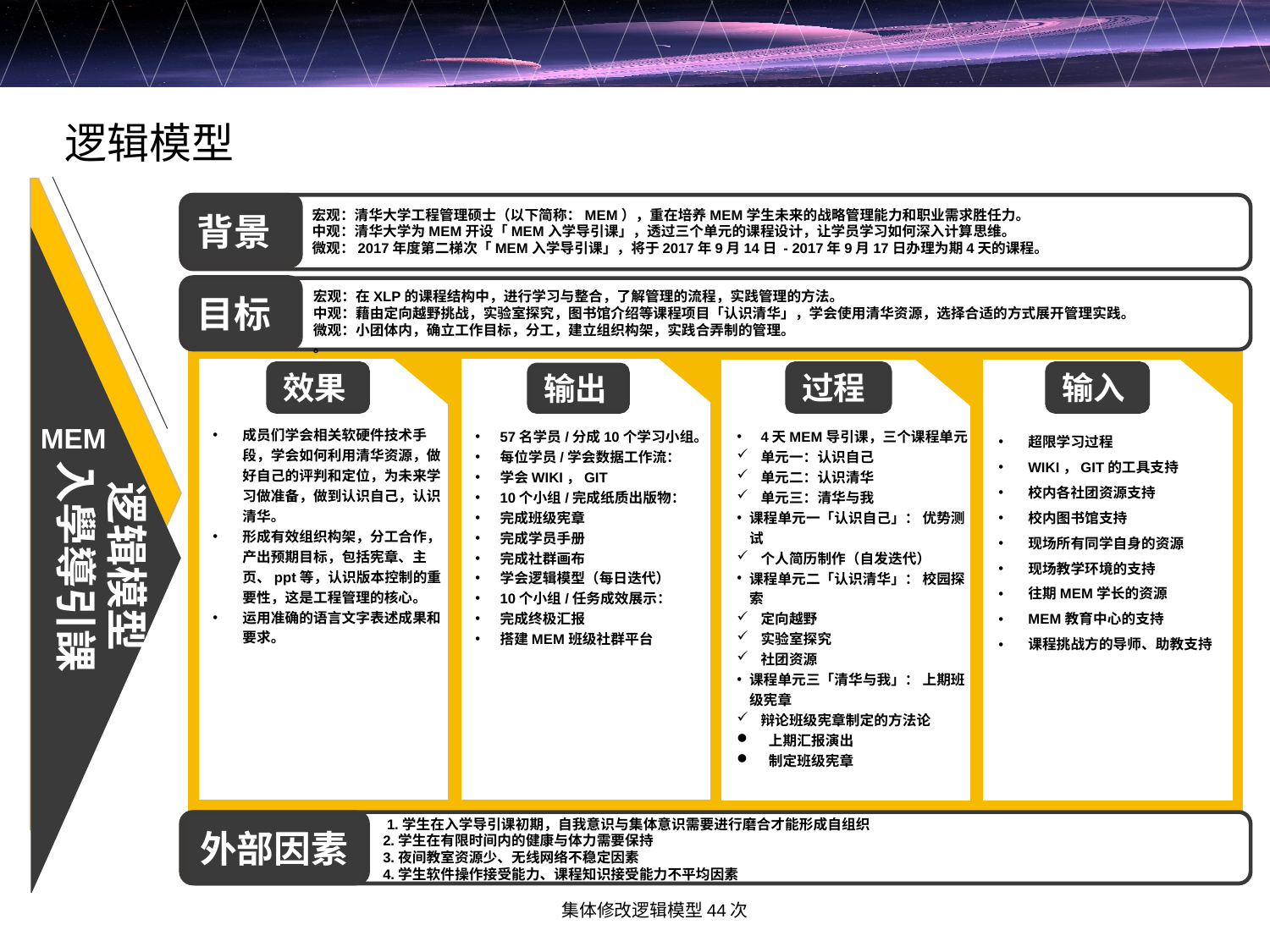

逻辑模型

背景
宏观：清华大学工程管理硕士（以下简称：MEM），重在培养MEM学生未来的战略管理能力和职业需求胜任力。
中观：清华大学为MEM开设「MEM入学导引课」，透过三个单元的课程设计，让学员学习如何深入计算思维。
微观：2017年度第二梯次「MEM入学导引课」，将于2017年9月14日 - 2017年9月17日办理为期4天的课程。
目标

宏观：在XLP的课程结构中，进行学习与整合，了解管理的流程，实践管理的方法。
中观：藉由定向越野挑战，实验室探究，图书馆介绍等课程项目「认识清华」，学会使用清华资源，选择合适的方式展开管理实践。
微观：小团体内，确立工作目标，分工，建立组织构架，实践合弄制的管理。
。
逻辑模型
入學導引課

效果
过程
输入
输出
MEM
成员们学会相关软硬件技术手段，学会如何利用清华资源，做好自己的评判和定位，为未来学习做准备，做到认识自己，认识清华。
形成有效组织构架，分工合作，产出预期目标，包括宪章、主页、ppt等，认识版本控制的重要性，这是工程管理的核心。
运用准确的语言文字表述成果和要求。
超限学习过程
WIKI，GIT的工具支持
校内各社团资源支持
校内图书馆支持
现场所有同学自身的资源
现场教学环境的支持
往期MEM学长的资源
MEM教育中心的支持
课程挑战方的导师、助教支持

57名学员/分成10个学习小组。
每位学员/学会数据工作流：
学会WIKI，GIT
10个小组/完成纸质出版物：
完成班级宪章
完成学员手册
完成社群画布
学会逻辑模型（每日迭代）
10个小组/任务成效展示：
完成终极汇报
搭建MEM班级社群平台
4天MEM导引课，三个课程单元
单元一：认识自己
单元二：认识清华
单元三：清华与我
课程单元一「认识自己」： 优势测试
个人简历制作（自发迭代）
课程单元二「认识清华」： 校园探索
定向越野
实验室探究
社团资源
课程单元三「清华与我」： 上期班级宪章
辩论班级宪章制定的方法论
上期汇报演出
制定班级宪章
 1.学生在入学导引课初期，自我意识与集体意识需要进行磨合才能形成自组织
2.学生在有限时间内的健康与体力需要保持
3.夜间教室资源少、无线网络不稳定因素
4.学生软件操作接受能力、课程知识接受能力不平均因素

外部因素
集体修改逻辑模型44次